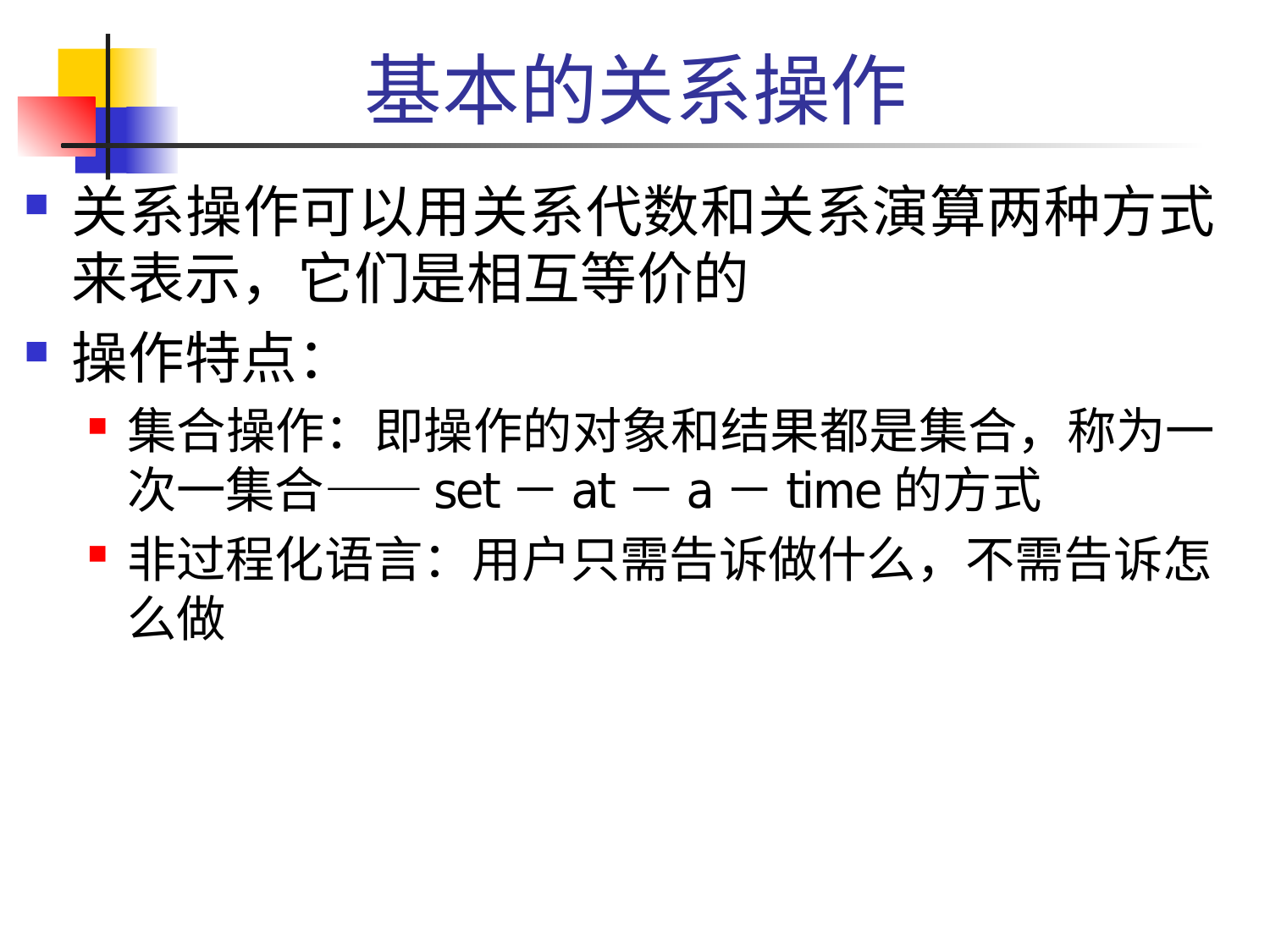

# 基本的关系操作
关系操作可以用关系代数和关系演算两种方式来表示，它们是相互等价的
操作特点：
集合操作：即操作的对象和结果都是集合，称为一次一集合——set－at－a－time的方式
非过程化语言：用户只需告诉做什么，不需告诉怎么做